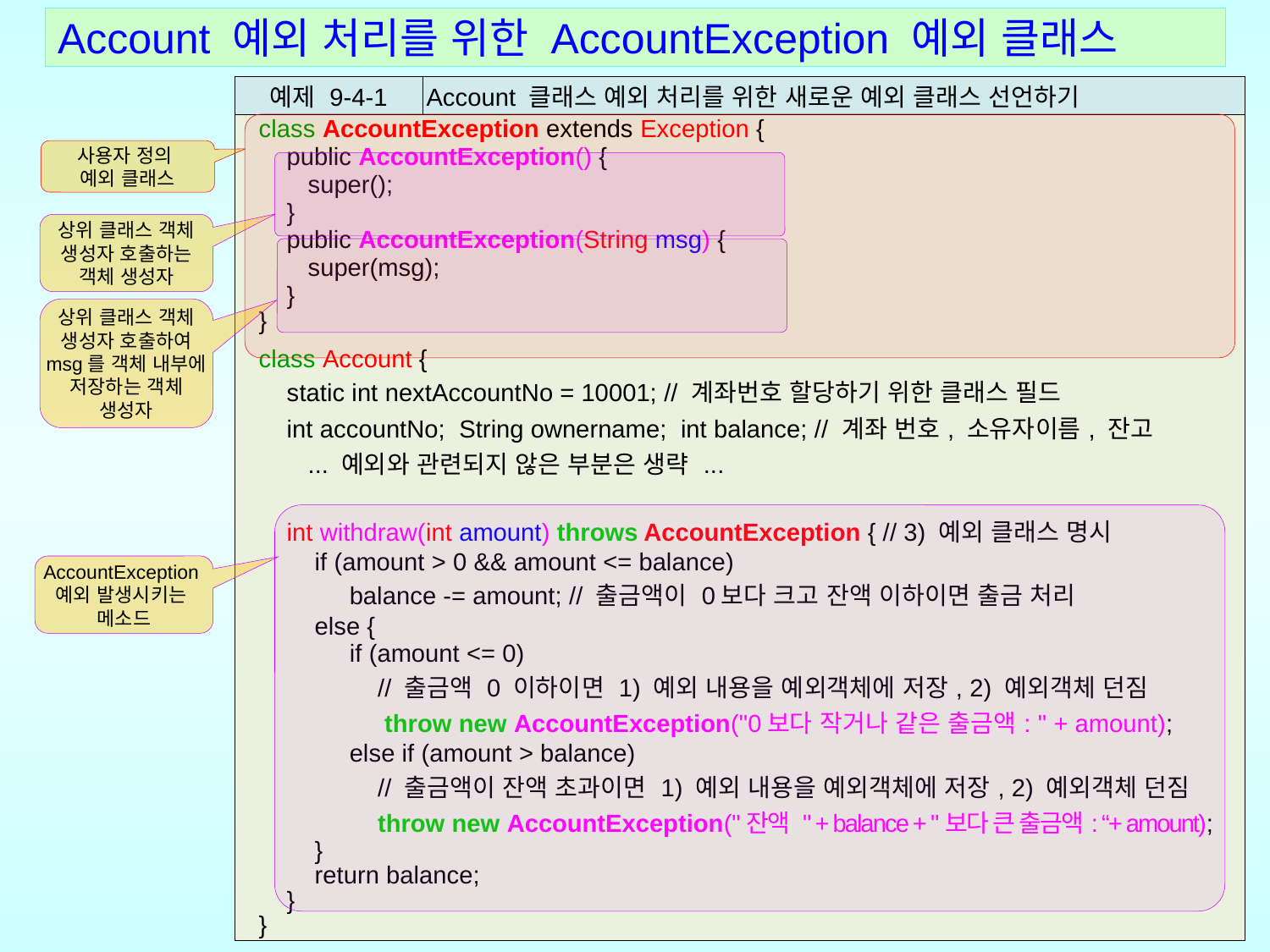

Account 예외 처리를 위한 AccountException 예외 클래스
| 예제 9-4-1 | Account 클래스 예외 처리를 위한 새로운 예외 클래스 선언하기 |
| --- | --- |
| class AccountException extends Exception { public AccountException() { super(); } public AccountException(String msg) { super(msg); } } class Account { static int nextAccountNo = 10001; // 계좌번호 할당하기 위한 클래스 필드 int accountNo; String ownername; int balance; // 계좌 번호, 소유자이름, 잔고 ... 예외와 관련되지 않은 부분은 생략 ... int withdraw(int amount) throws AccountException { // 3) 예외 클래스 명시 if (amount > 0 && amount <= balance) balance -= amount; // 출금액이 0보다 크고 잔액 이하이면 출금 처리 else { if (amount <= 0) // 출금액 0 이하이면 1) 예외 내용을 예외객체에 저장, 2) 예외객체 던짐 throw new AccountException("0보다 작거나 같은 출금액: " + amount); else if (amount > balance) // 출금액이 잔액 초과이면 1) 예외 내용을 예외객체에 저장, 2) 예외객체 던짐 throw new AccountException("잔액 " + balance + "보다 큰 출금액: “+ amount); } return balance; } } |  |

사용자 정의
예외 클래스

상위 클래스 객체 생성자 호출하는
객체 생성자

상위 클래스 객체 생성자 호출하여 msg를 객체 내부에 저장하는 객체 생성자

AccountException
예외 발생시키는
메소드